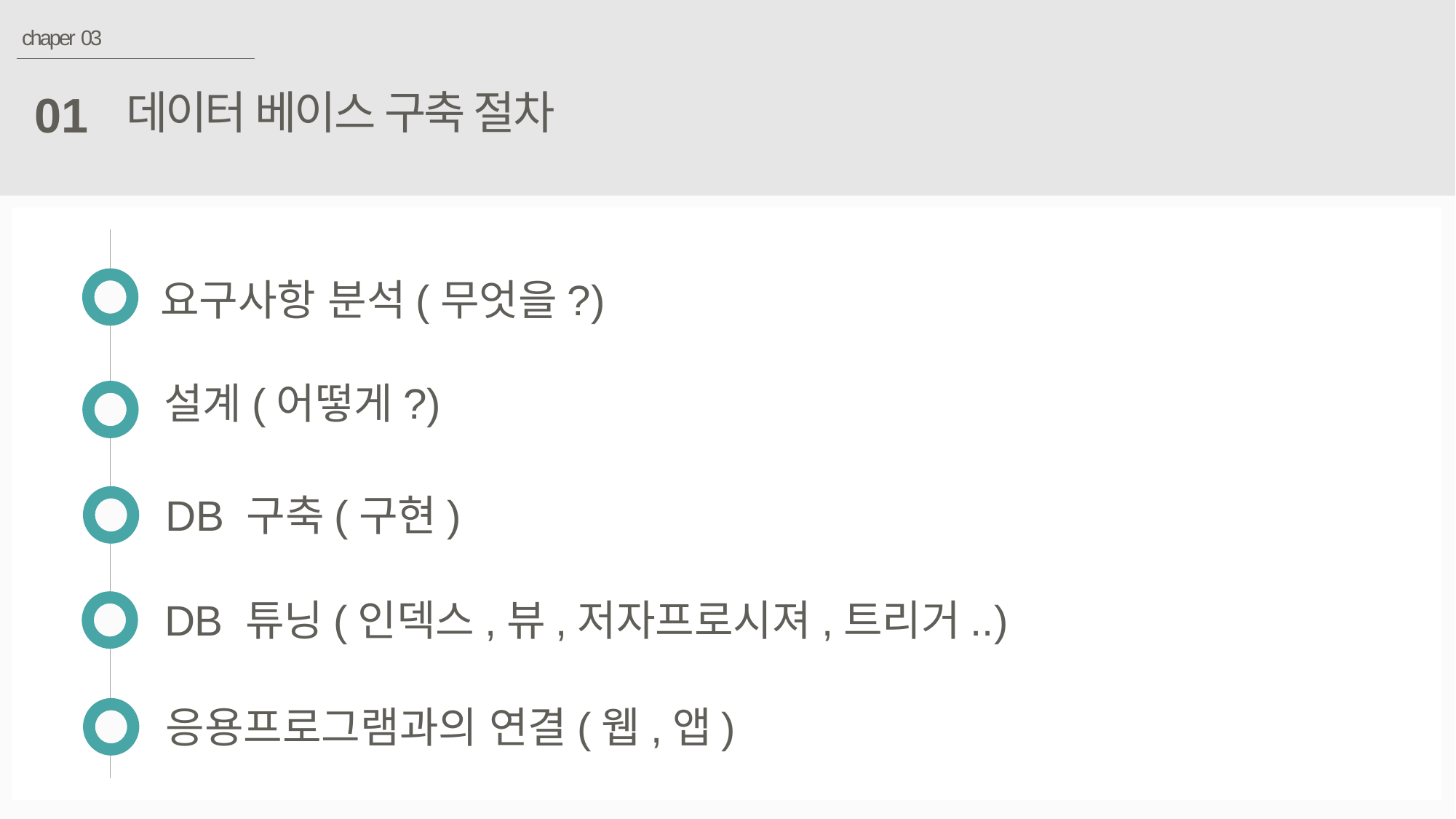

chaper  03
데이터 베이스 구축 절차
01

요구사항 분석(무엇을?)

설계(어떻게?)

DB 구축(구현)

DB 튜닝(인덱스,뷰,저자프로시져,트리거..)

응용프로그램과의 연결(웹,앱)